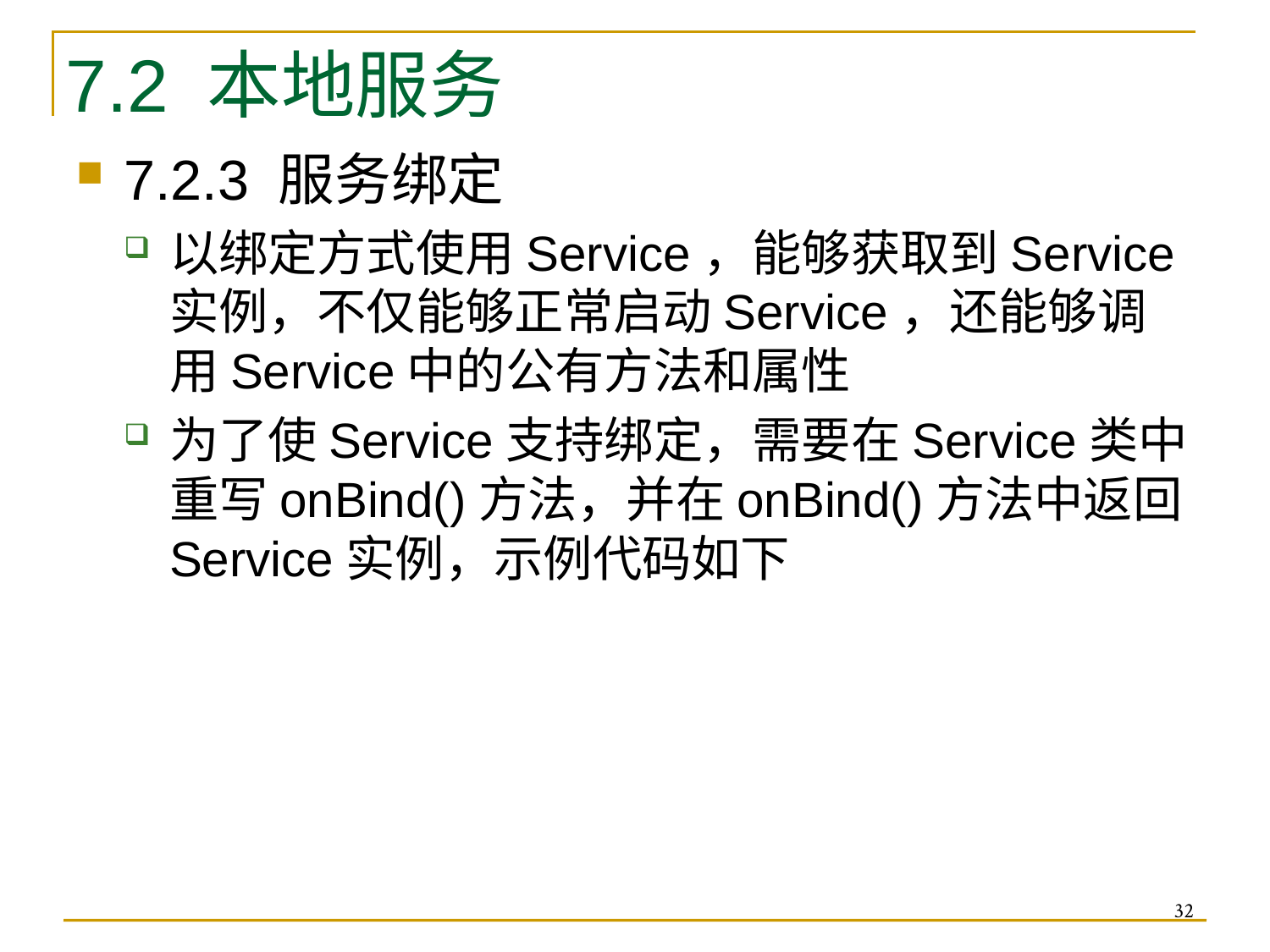

# 7.2 本地服务
7.2.3 服务绑定
以绑定方式使用Service，能够获取到Service实例，不仅能够正常启动Service，还能够调用Service中的公有方法和属性
为了使Service支持绑定，需要在Service类中重写onBind()方法，并在onBind()方法中返回Service实例，示例代码如下
32